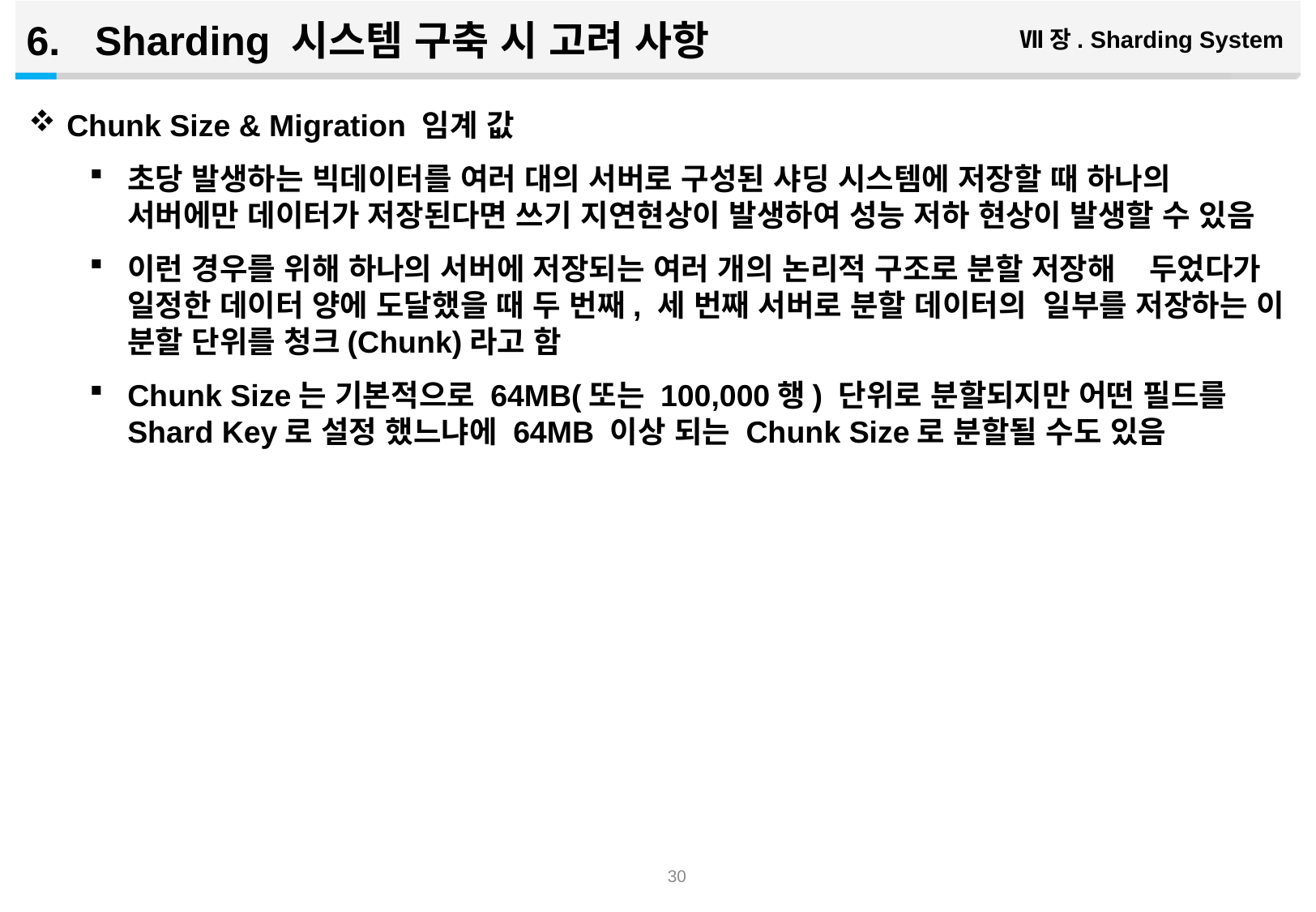

Sharding 시스템 구축 시 고려 사항
Ⅶ장. Sharding System
Chunk Size & Migration 임계 값
초당 발생하는 빅데이터를 여러 대의 서버로 구성된 샤딩 시스템에 저장할 때 하나의 서버에만 데이터가 저장된다면 쓰기 지연현상이 발생하여 성능 저하 현상이 발생할 수 있음
이런 경우를 위해 하나의 서버에 저장되는 여러 개의 논리적 구조로 분할 저장해    두었다가 일정한 데이터 양에 도달했을 때 두 번째, 세 번째 서버로 분할 데이터의  일부를 저장하는 이 분할 단위를 청크(Chunk)라고 함
Chunk Size는 기본적으로 64MB(또는 100,000행) 단위로 분할되지만 어떤 필드를 Shard Key로 설정 했느냐에 64MB 이상 되는 Chunk Size로 분할될 수도 있음

30